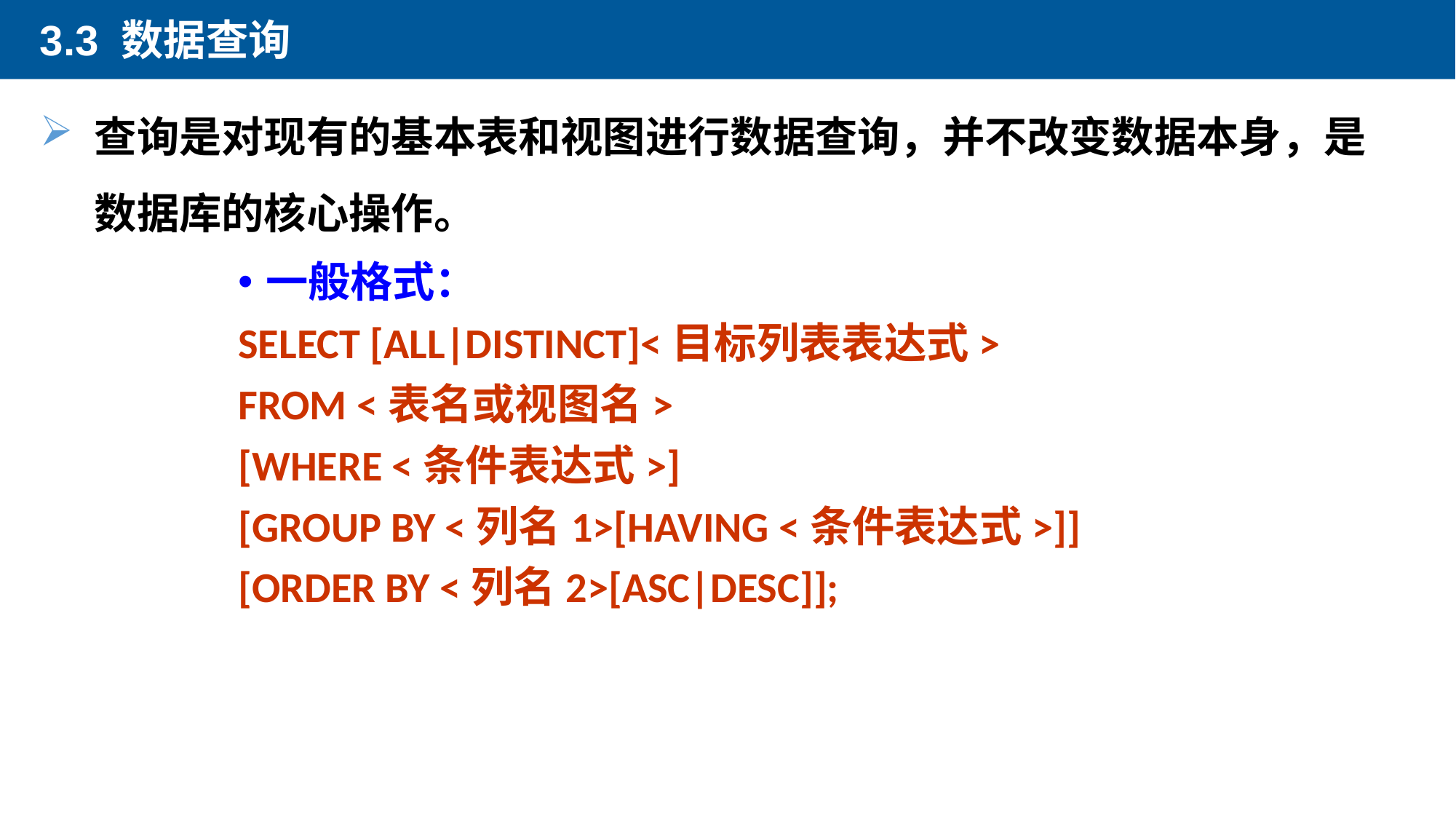

3.3 数据查询
查询是对现有的基本表和视图进行数据查询，并不改变数据本身，是数据库的核心操作。
一般格式：
SELECT [ALL|DISTINCT]<目标列表表达式>
FROM <表名或视图名>
[WHERE <条件表达式>]
[GROUP BY <列名1>[HAVING <条件表达式>]]
[ORDER BY <列名2>[ASC|DESC]];